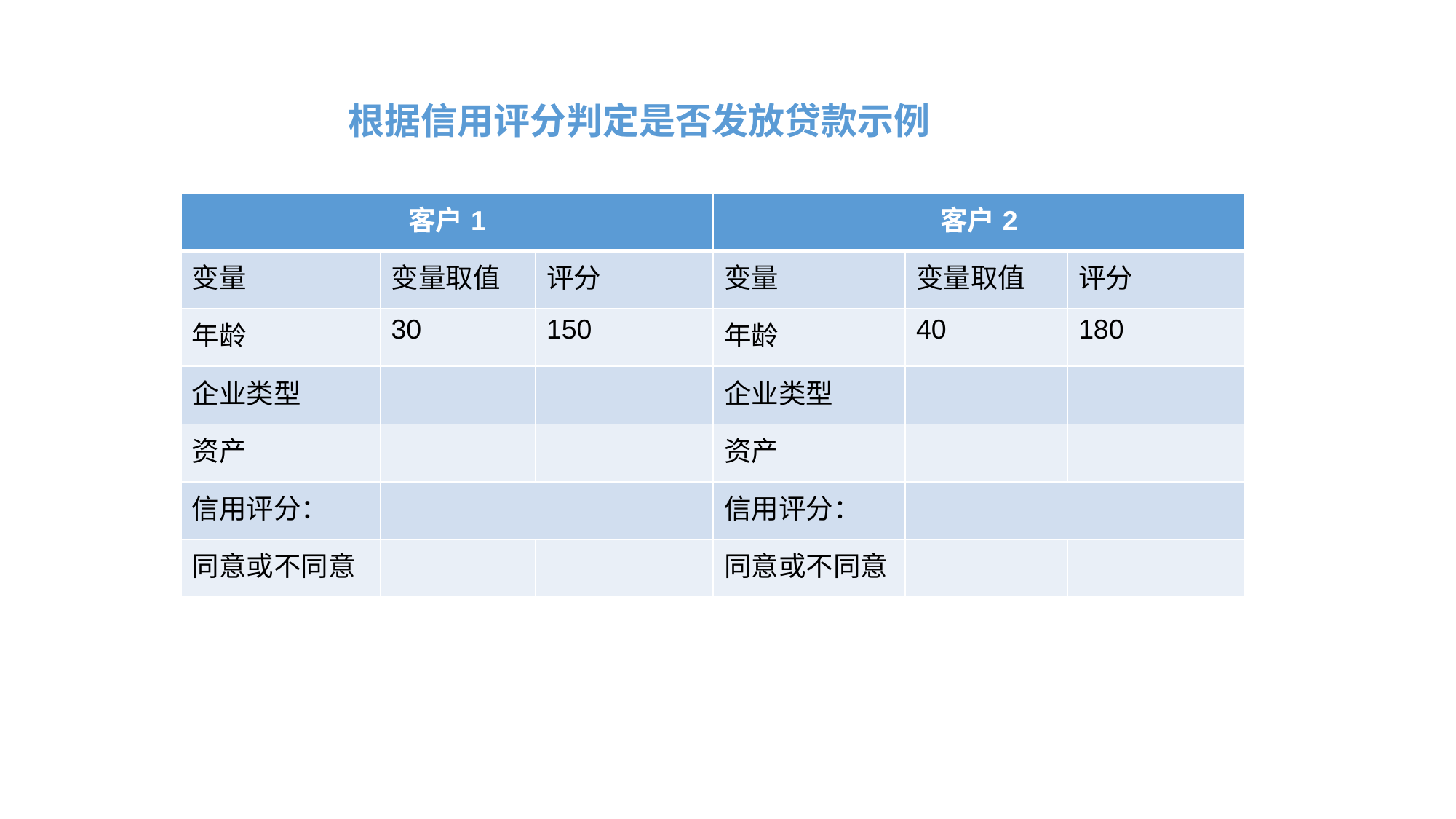

根据信用评分判定是否发放贷款示例
| 客户1 |  |  | 客户2 |  |  |
| --- | --- | --- | --- | --- | --- |
| 变量 | 变量取值 | 评分 | 变量 | 变量取值 | 评分 |
| 年龄 | 30 | 150 | 年龄 | 40 | 180 |
| 企业类型 |  |  | 企业类型 |  |  |
| 资产 |  |  | 资产 |  |  |
| 信用评分： |  |  | 信用评分： |  |  |
| 同意或不同意 |  |  | 同意或不同意 |  |  |